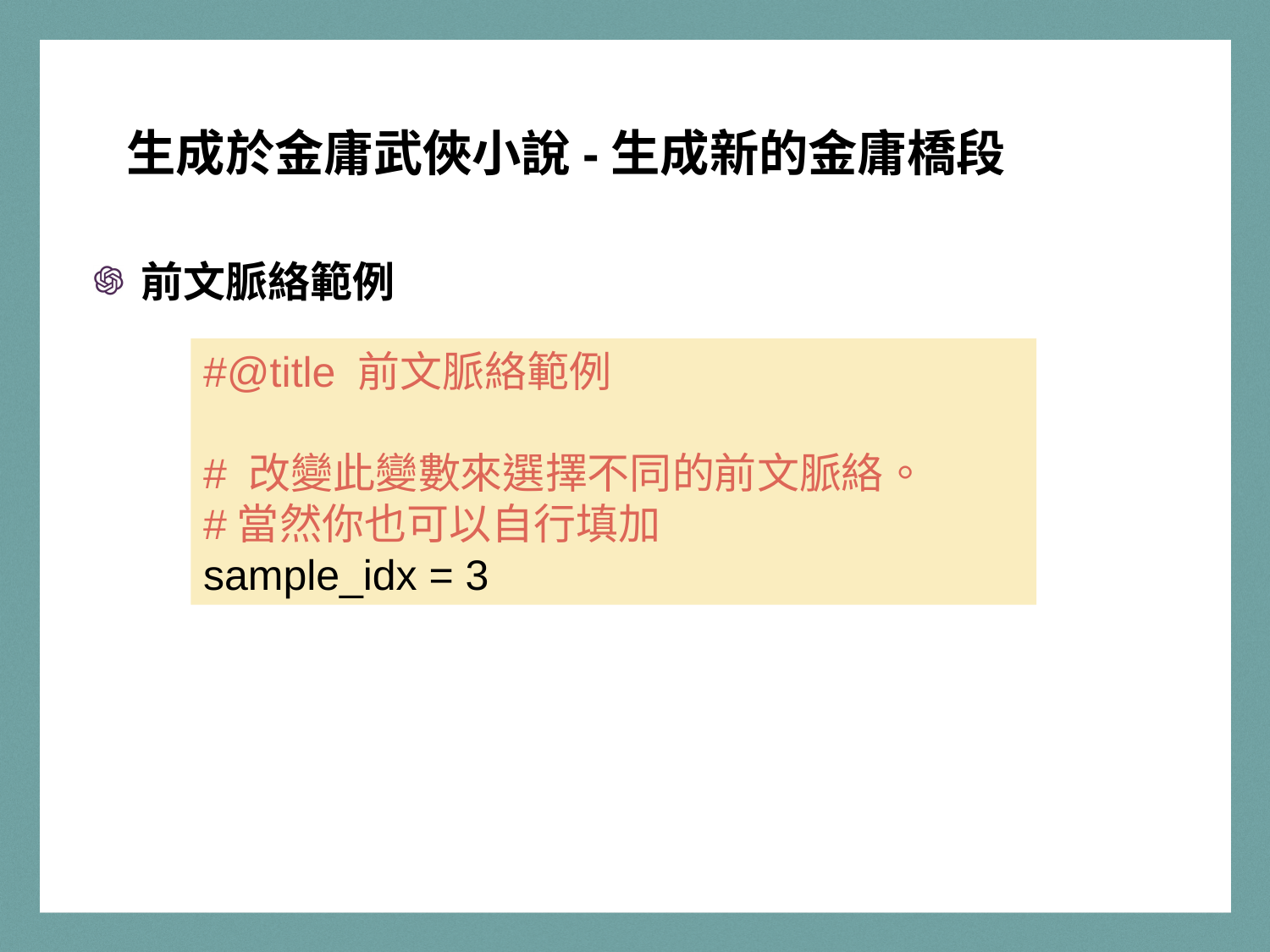

生成於金庸武俠小說-生成新的金庸橋段
前文脈絡範例
#@title 前文脈絡範例

# 改變此變數來選擇不同的前文脈絡。
#當然你也可以自行填加
sample_idx = 3